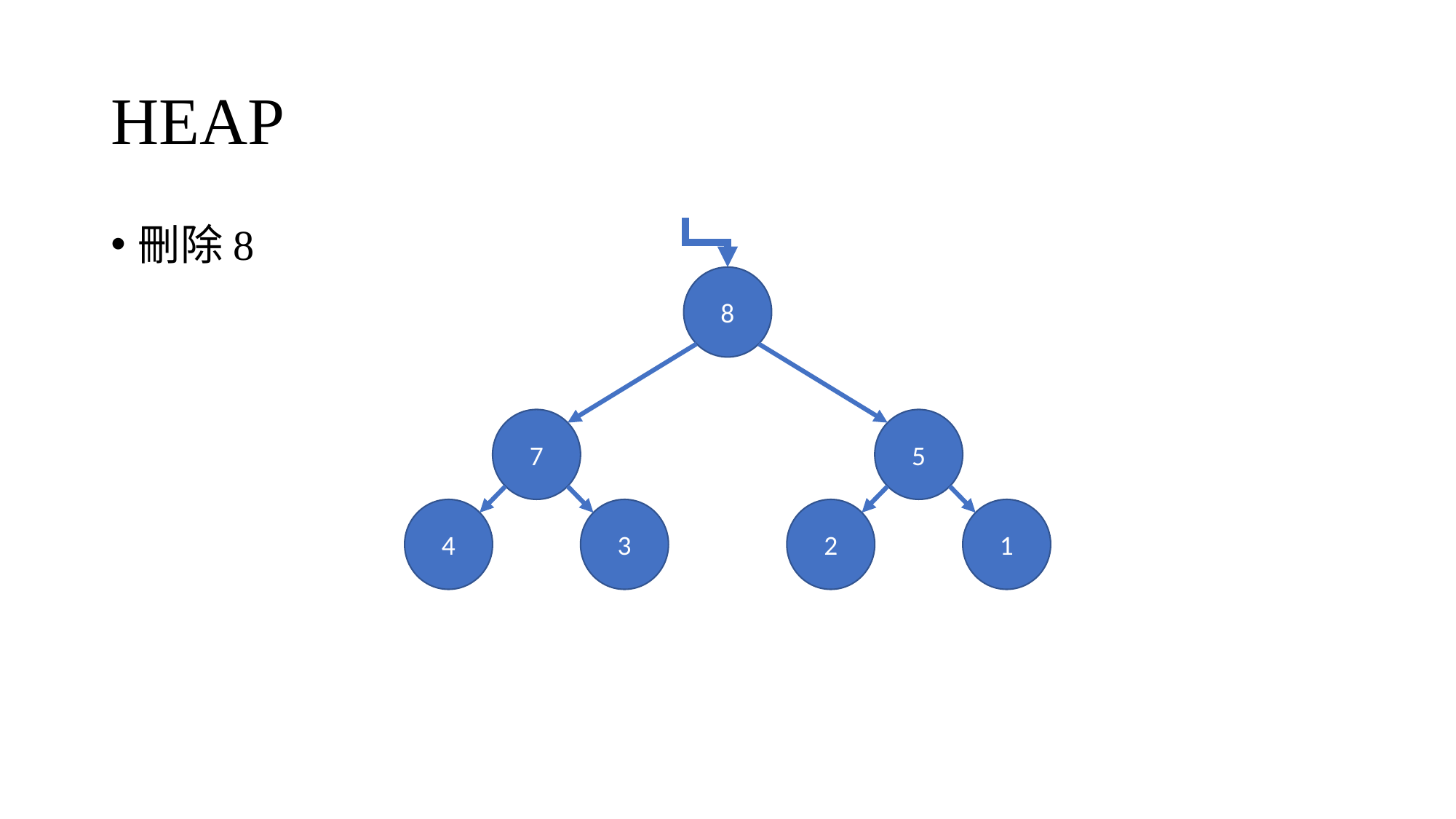

# HEAP
刪除8
8
7
5
4
3
2
1